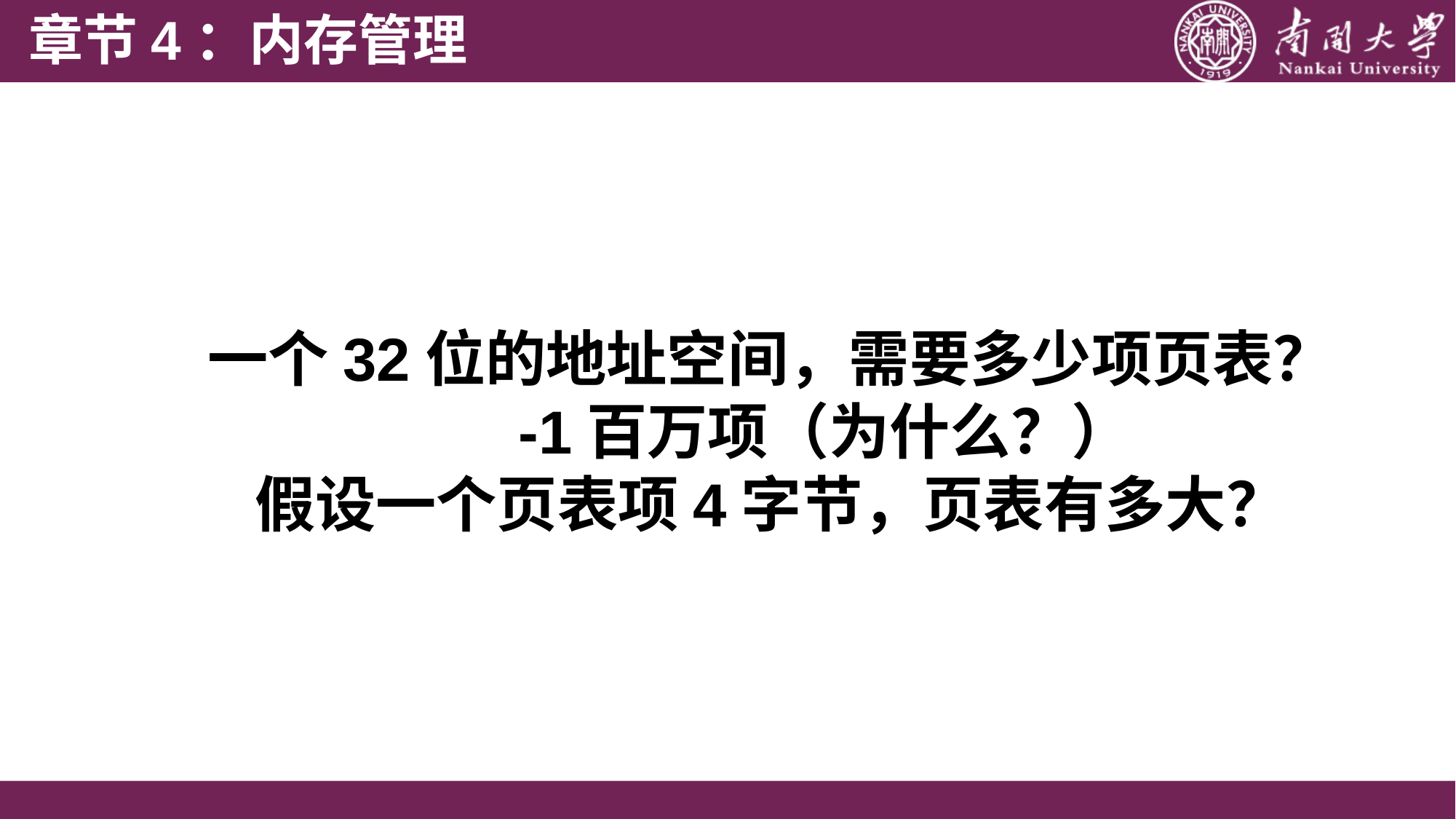

章节4：内存管理
一个32位的地址空间，需要多少项页表？
	-1百万项（为什么？）
假设一个页表项4字节，页表有多大？